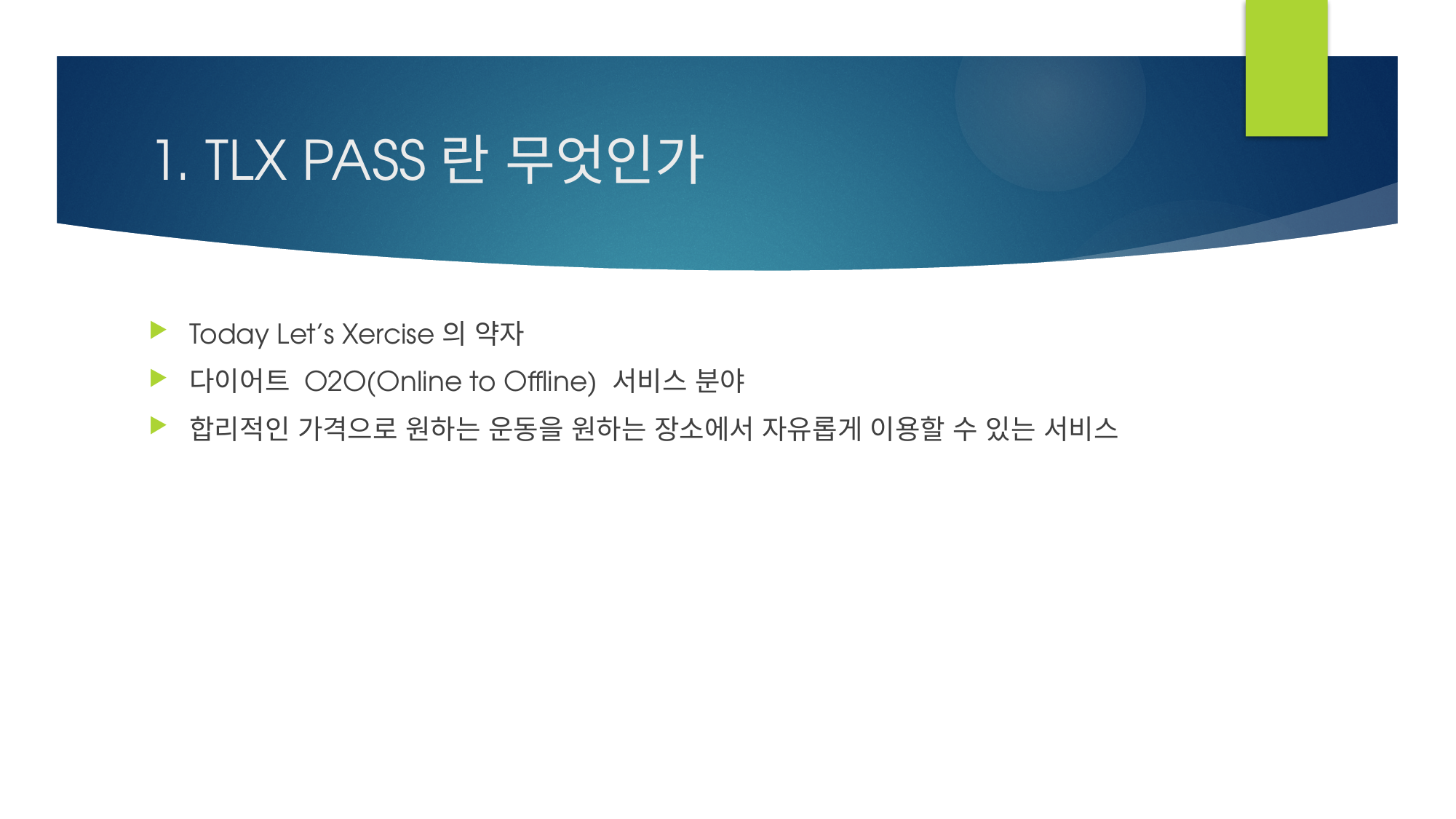

# 1. TLX PASS란 무엇인가
Today Let’s Xercise의 약자
다이어트 O2O(Online to Offline) 서비스 분야
합리적인 가격으로 원하는 운동을 원하는 장소에서 자유롭게 이용할 수 있는 서비스